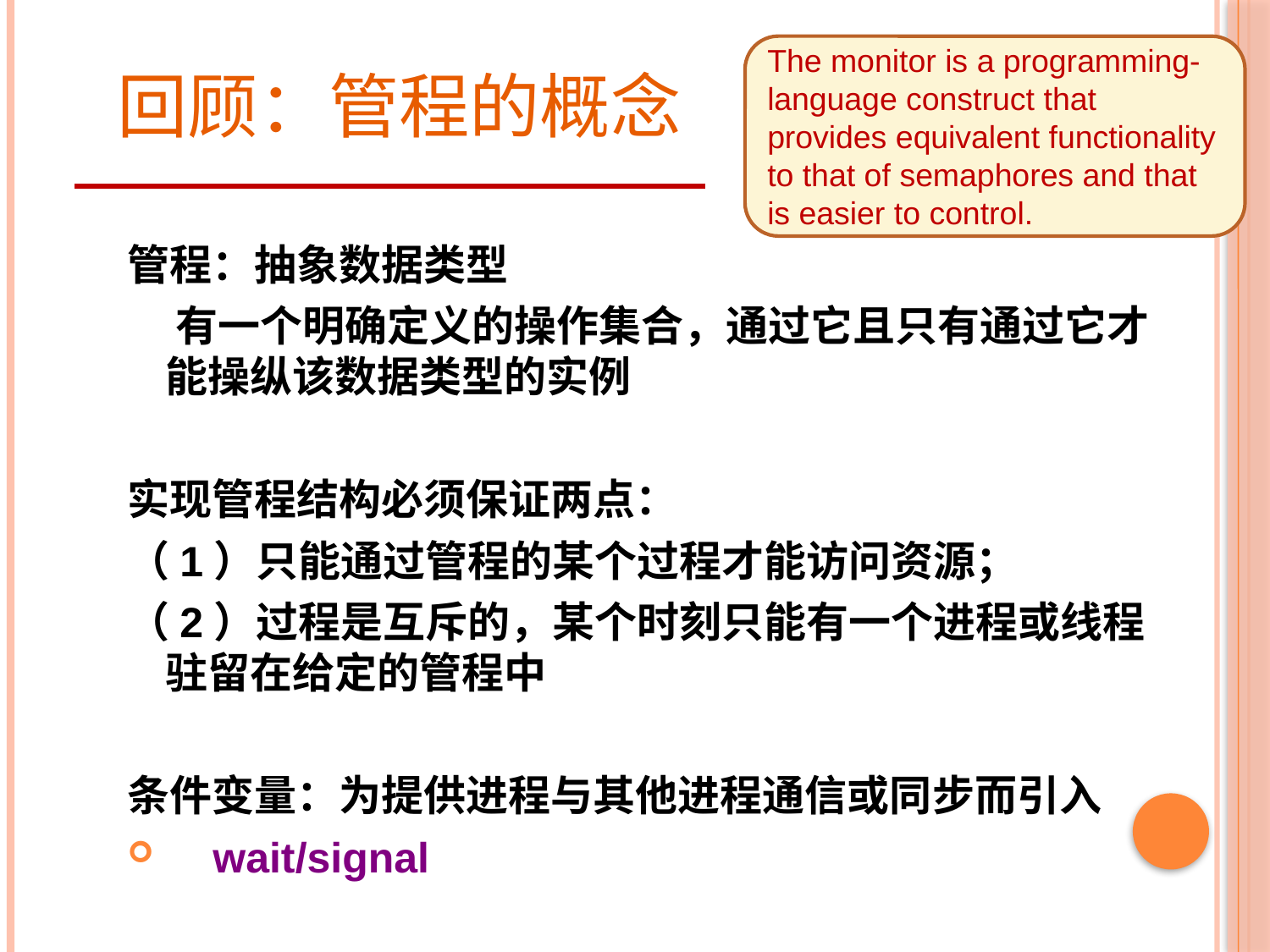

The monitor is a programming-language construct that provides equivalent functionality to that of semaphores and that is easier to control.
# 回顾：管程的概念
管程：抽象数据类型
    有一个明确定义的操作集合，通过它且只有通过它才能操纵该数据类型的实例

实现管程结构必须保证两点：
（1）只能通过管程的某个过程才能访问资源；
（2）过程是互斥的，某个时刻只能有一个进程或线程驻留在给定的管程中

条件变量：为提供进程与其他进程通信或同步而引入
    wait/signal